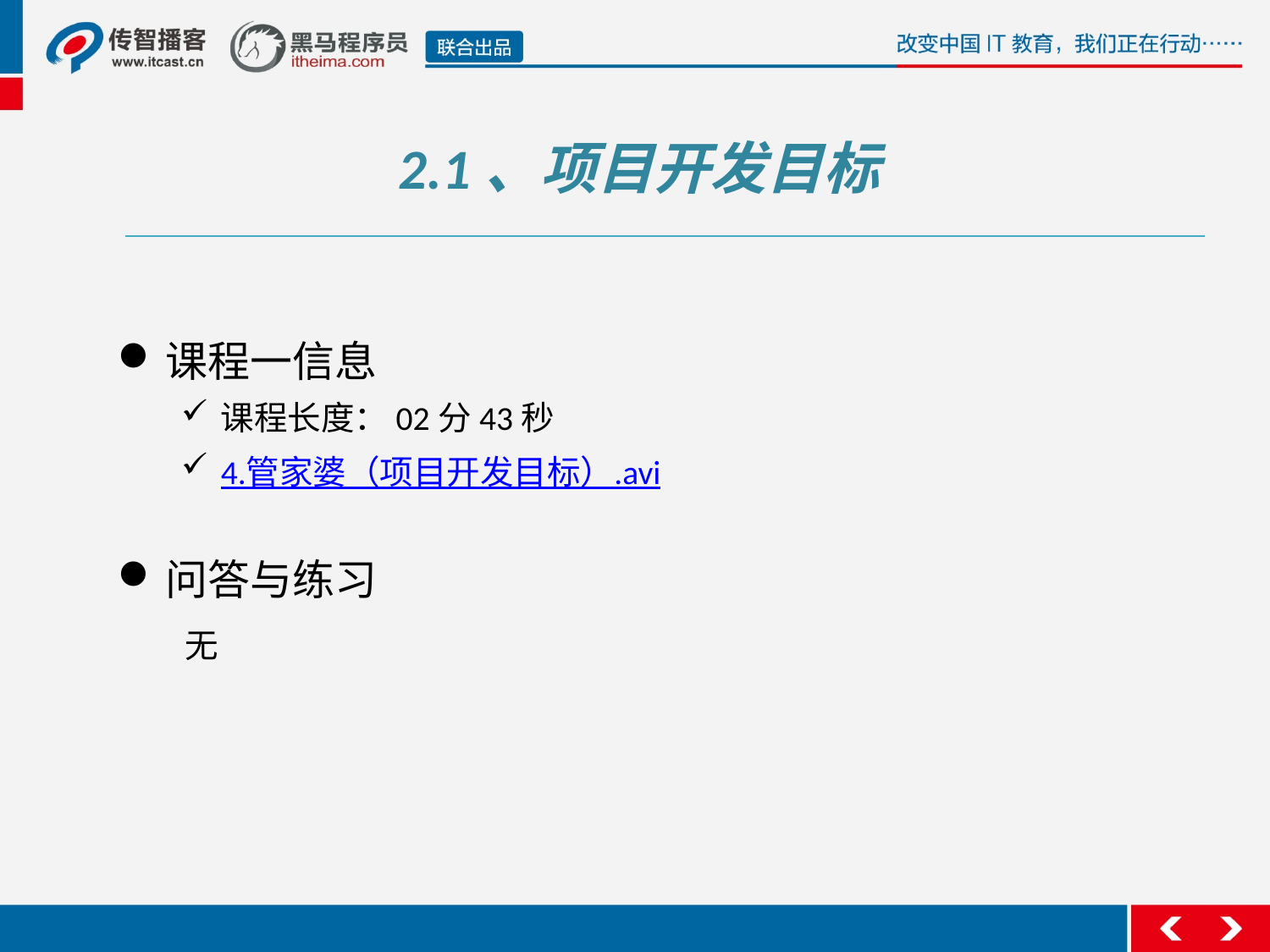

2.1、项目开发目标

课程一信息
课程长度：02分43秒
4.管家婆（项目开发目标）.avi

问答与练习
      无